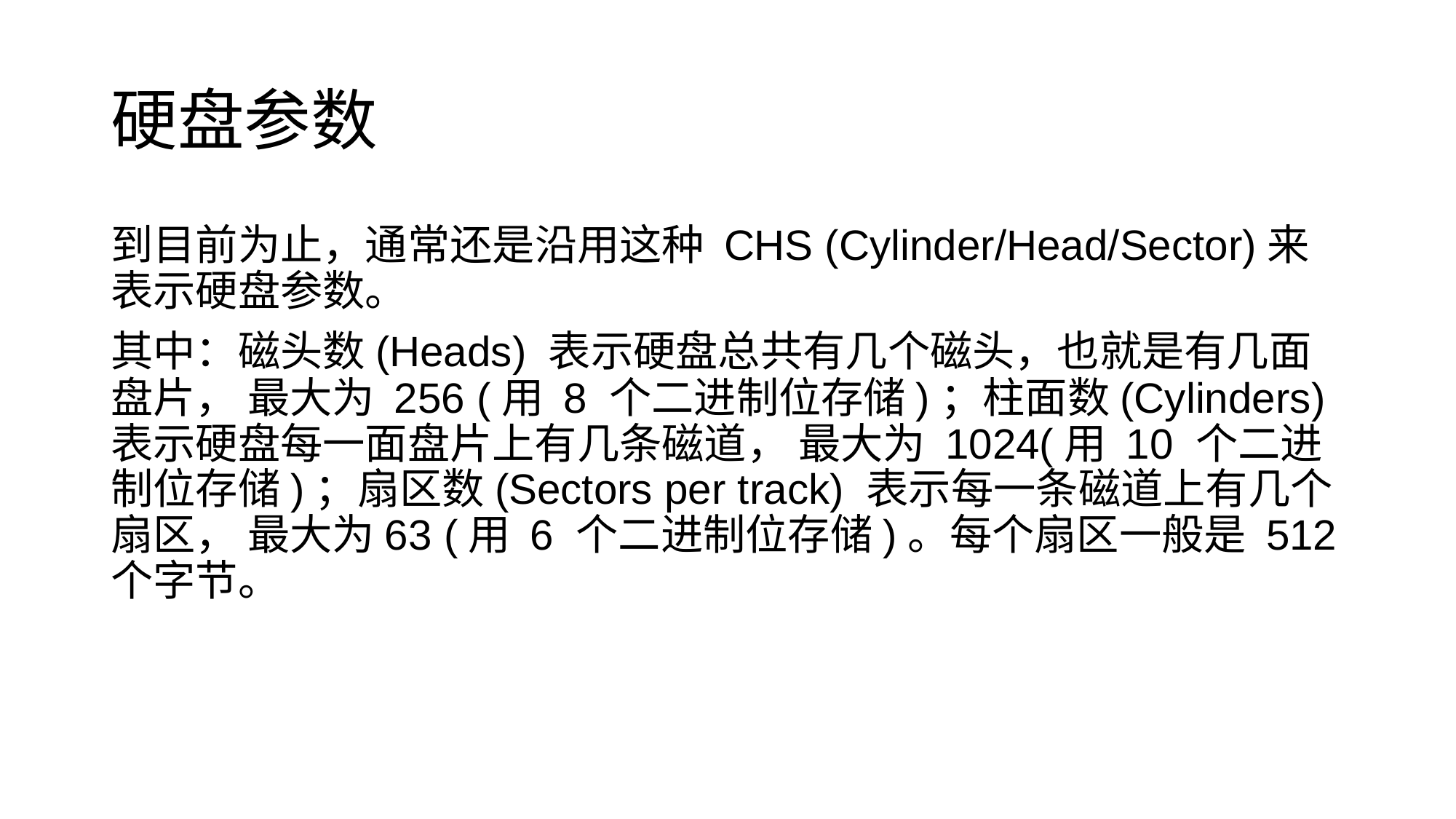

# 硬盘参数
到目前为止，通常还是沿用这种 CHS (Cylinder/Head/Sector)来表示硬盘参数。
其中：磁头数(Heads) 表示硬盘总共有几个磁头，也就是有几面盘片， 最大为 256 (用 8 个二进制位存储)；柱面数(Cylinders) 表示硬盘每一面盘片上有几条磁道， 最大为 1024(用 10 个二进制位存储)；扇区数(Sectors per track) 表示每一条磁道上有几个扇区， 最大为63 (用 6 个二进制位存储)。每个扇区一般是 512个字节。